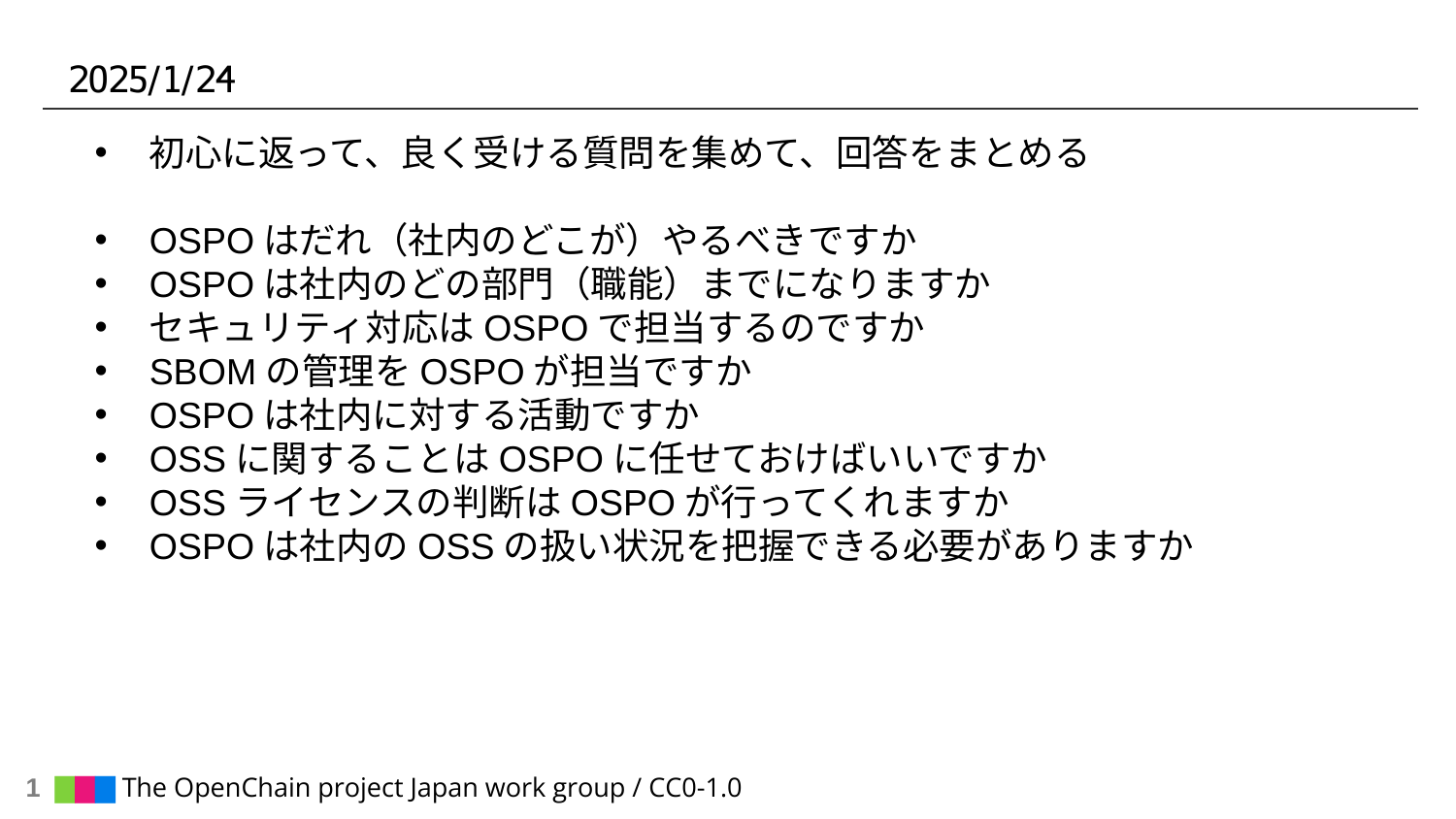

# 2025/1/24
初心に返って、良く受ける質問を集めて、回答をまとめる

OSPOはだれ（社内のどこが）やるべきですか
OSPOは社内のどの部門（職能）までになりますか
セキュリティ対応はOSPOで担当するのですか
SBOMの管理をOSPOが担当ですか
OSPOは社内に対する活動ですか
OSSに関することはOSPOに任せておけばいいですか
OSSライセンスの判断はOSPOが行ってくれますか
OSPOは社内のOSSの扱い状況を把握できる必要がありますか